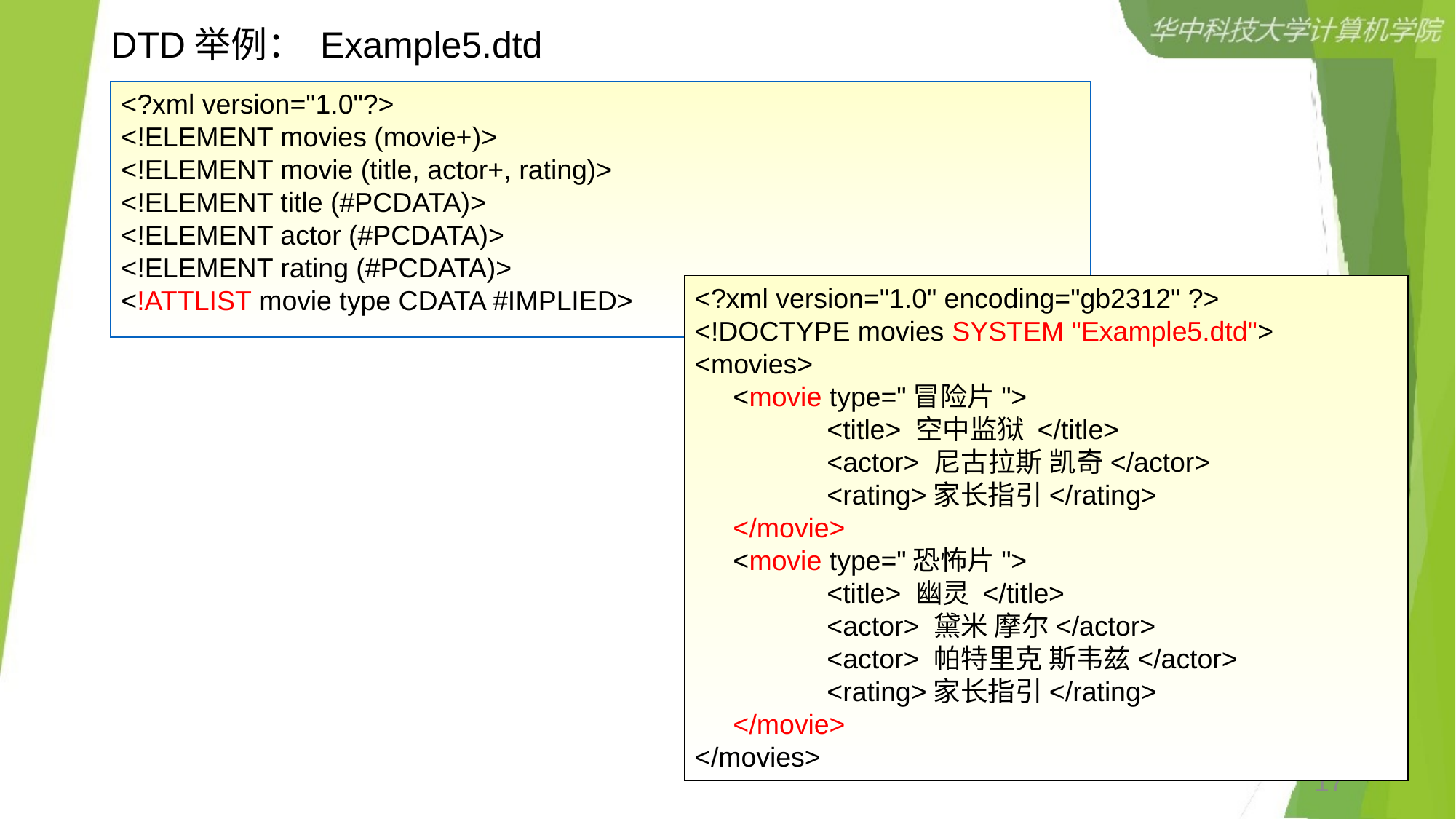

# DTD举例： Example5.dtd
<?xml version="1.0"?>
<!ELEMENT movies (movie+)>
<!ELEMENT movie (title, actor+, rating)>
<!ELEMENT title (#PCDATA)>
<!ELEMENT actor (#PCDATA)>
<!ELEMENT rating (#PCDATA)>
<!ATTLIST movie type CDATA #IMPLIED>
<?xml version="1.0" encoding="gb2312" ?>
<!DOCTYPE movies SYSTEM "Example5.dtd">
<movies>
     <movie type="冒险片">
	   <title> 空中监狱 </title>
	   <actor> 尼古拉斯 凯奇</actor>
	   <rating>家长指引</rating>
     </movie>
     <movie type="恐怖片">
	   <title> 幽灵 </title>
	   <actor> 黛米 摩尔</actor>
	   <actor> 帕特里克 斯韦兹</actor>
	   <rating>家长指引</rating>
     </movie>
</movies>
17